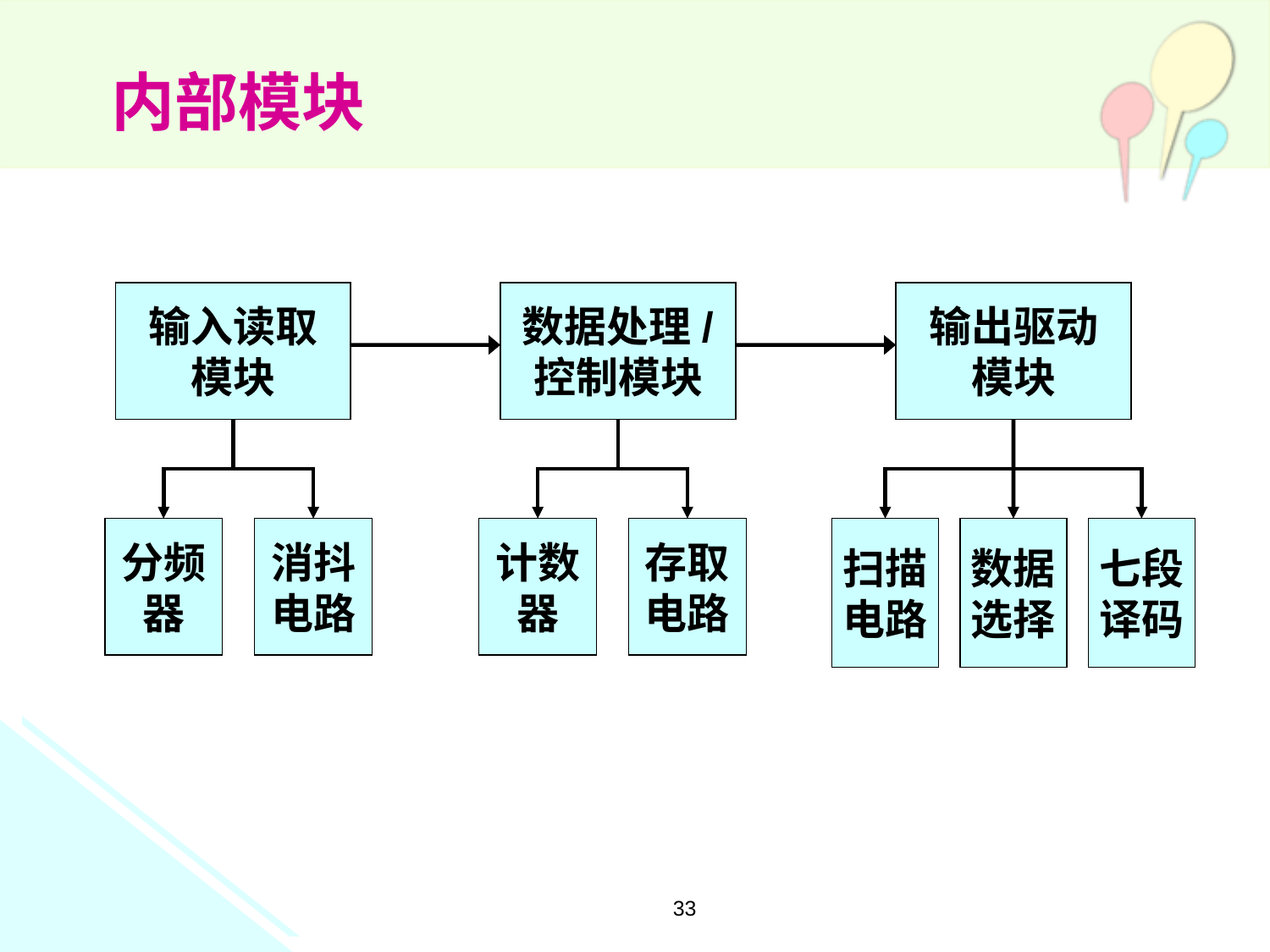

内部模块

输入读取
模块
数据处理/
控制模块
输出驱动
模块

分频
器
消抖
电路
计数
器
存取
电路
扫描
电路
数据
选择
七段
译码
33